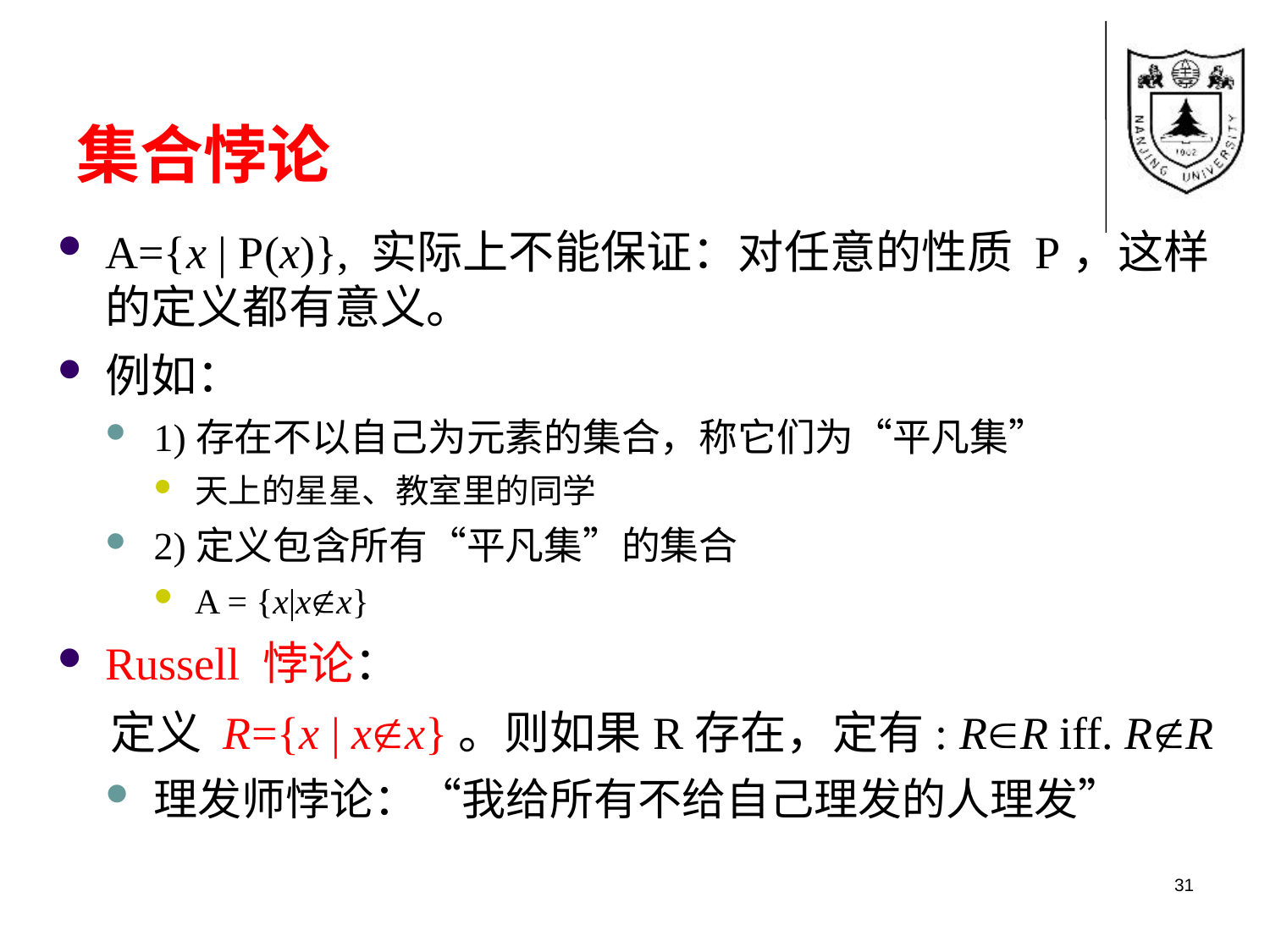

# 集合悖论
A={x | P(x)}, 实际上不能保证：对任意的性质 P，这样的定义都有意义。
例如：
1)存在不以自己为元素的集合，称它们为“平凡集”
天上的星星、教室里的同学
2)定义包含所有“平凡集”的集合
A = {x|x∉x}
Russell 悖论：
    定义 R={x | x∉x}。则如果R存在，定有: R∈R iff. R∉R
理发师悖论：“我给所有不给自己理发的人理发”
31